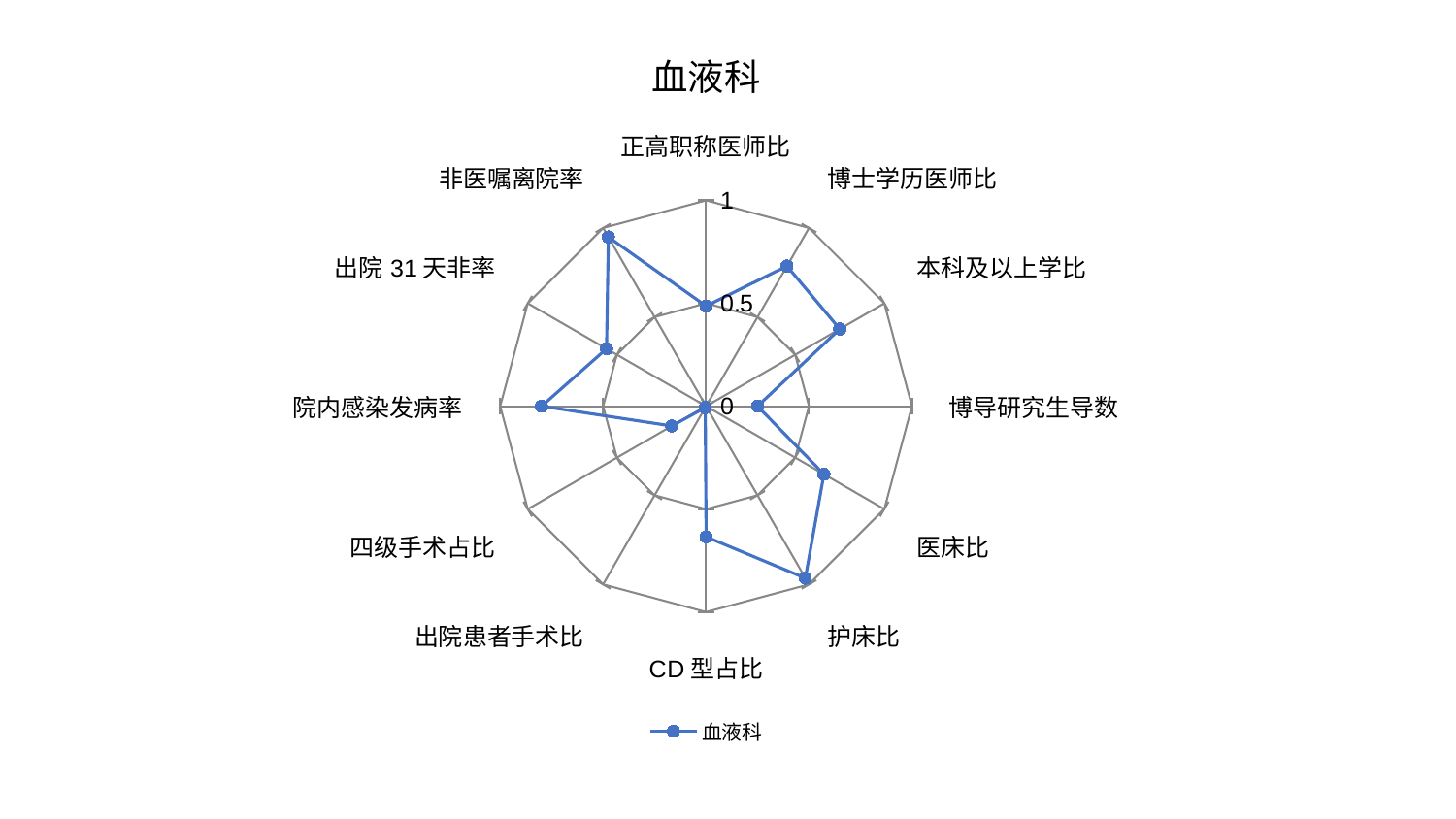

### Chart: 血液科

| Category | 血液科 |
|---|---|
| 正高职称医师比 | 0.486514522821577 |
| 博士学历医师比 | 0.786111111111111 |
| 本科及以上学比 | 0.75 |
| 博导研究生导数 | 0.25 |
| 医床比 | 0.6609334625323 |
| 护床比 | 0.964844504539308 |
| CD型占比 | 0.634650445270318 |
| 出院患者手术比 | 0.00782224757209861 |
| 四级手术占比 | 0.192202194357367 |
| 院内感染发病率 | 0.798888888888889 |
| 出院31天非率 | 0.558229132625858 |
| 非医嘱离院率 | 0.949034557056435 |
107